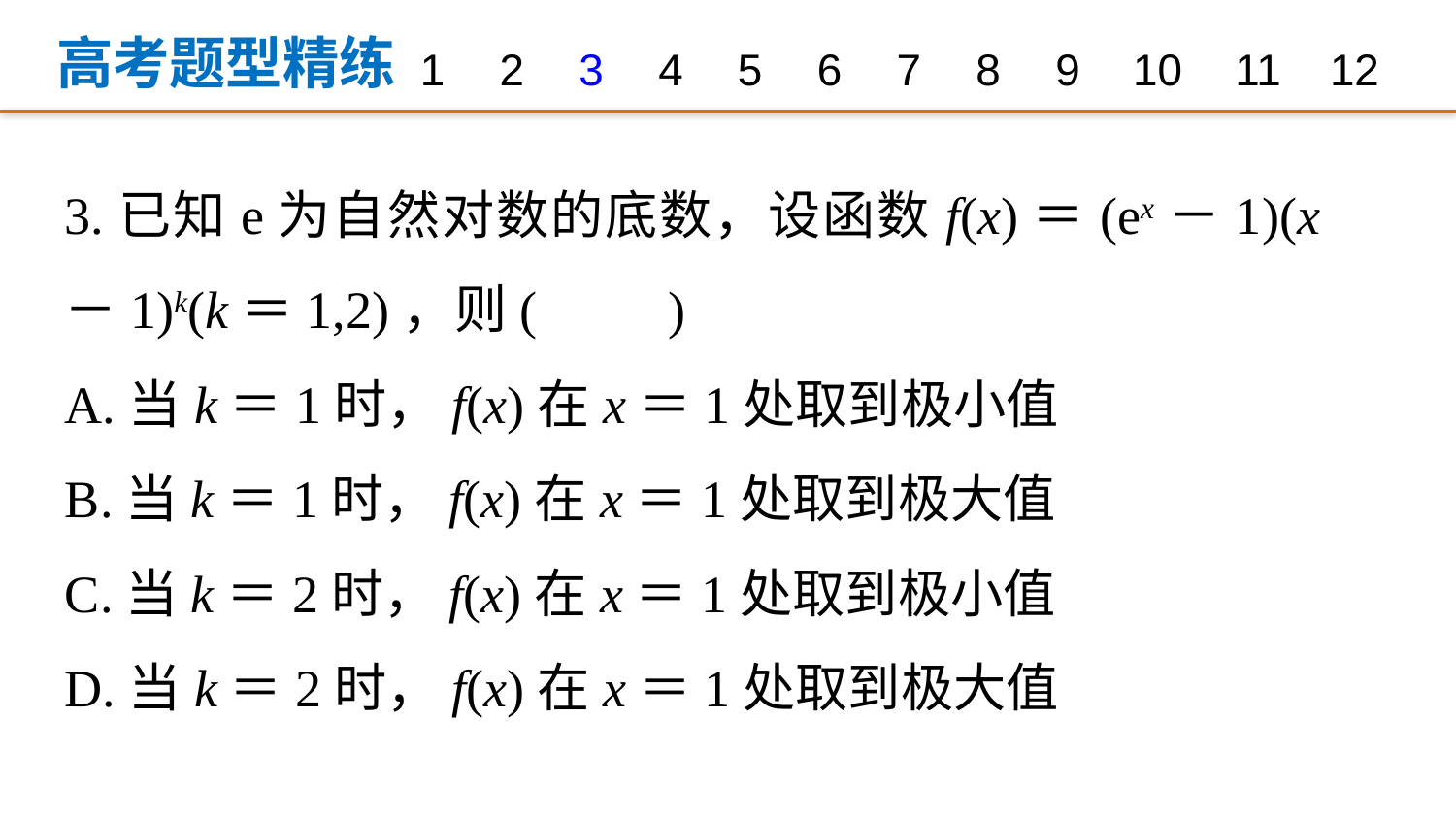

高考题型精练
1
2
3
4
5
6
7
8
9
12
10
11
3.已知e为自然对数的底数，设函数f(x)＝(ex－1)(x－1)k(k＝1,2)，则(　　)
A.当k＝1时，f(x)在x＝1处取到极小值
B.当k＝1时，f(x)在x＝1处取到极大值
C.当k＝2时，f(x)在x＝1处取到极小值
D.当k＝2时，f(x)在x＝1处取到极大值